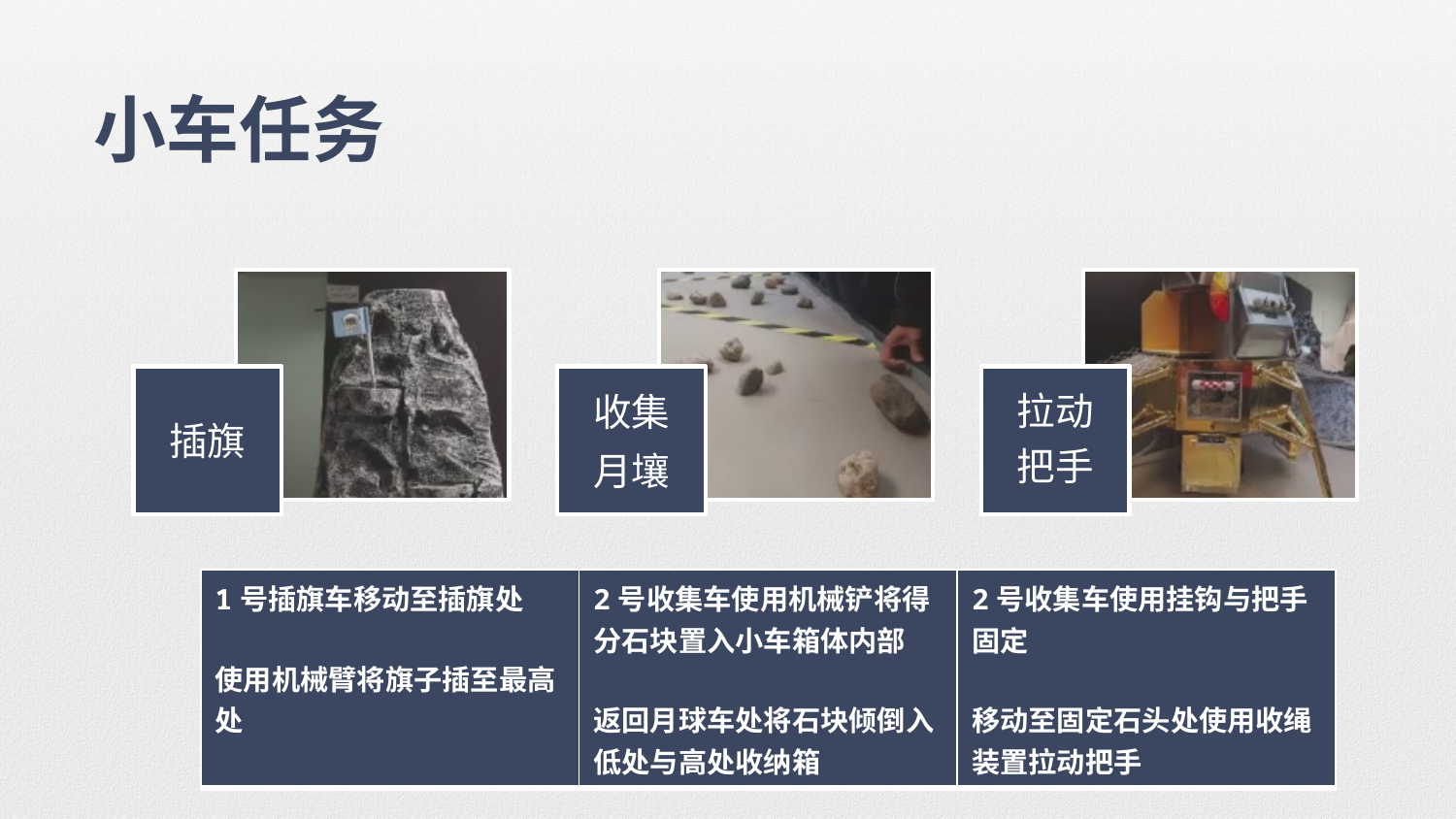

小车任务
插旗
收集
月壤
拉动
把手
| 1号插旗车移动至插旗处 使用机械臂将旗子插至最高处 | 2号收集车使用机械铲将得分石块置入小车箱体内部 返回月球车处将石块倾倒入低处与高处收纳箱 | 2号收集车使用挂钩与把手固定 移动至固定石头处使用收绳装置拉动把手 |
| --- | --- | --- |